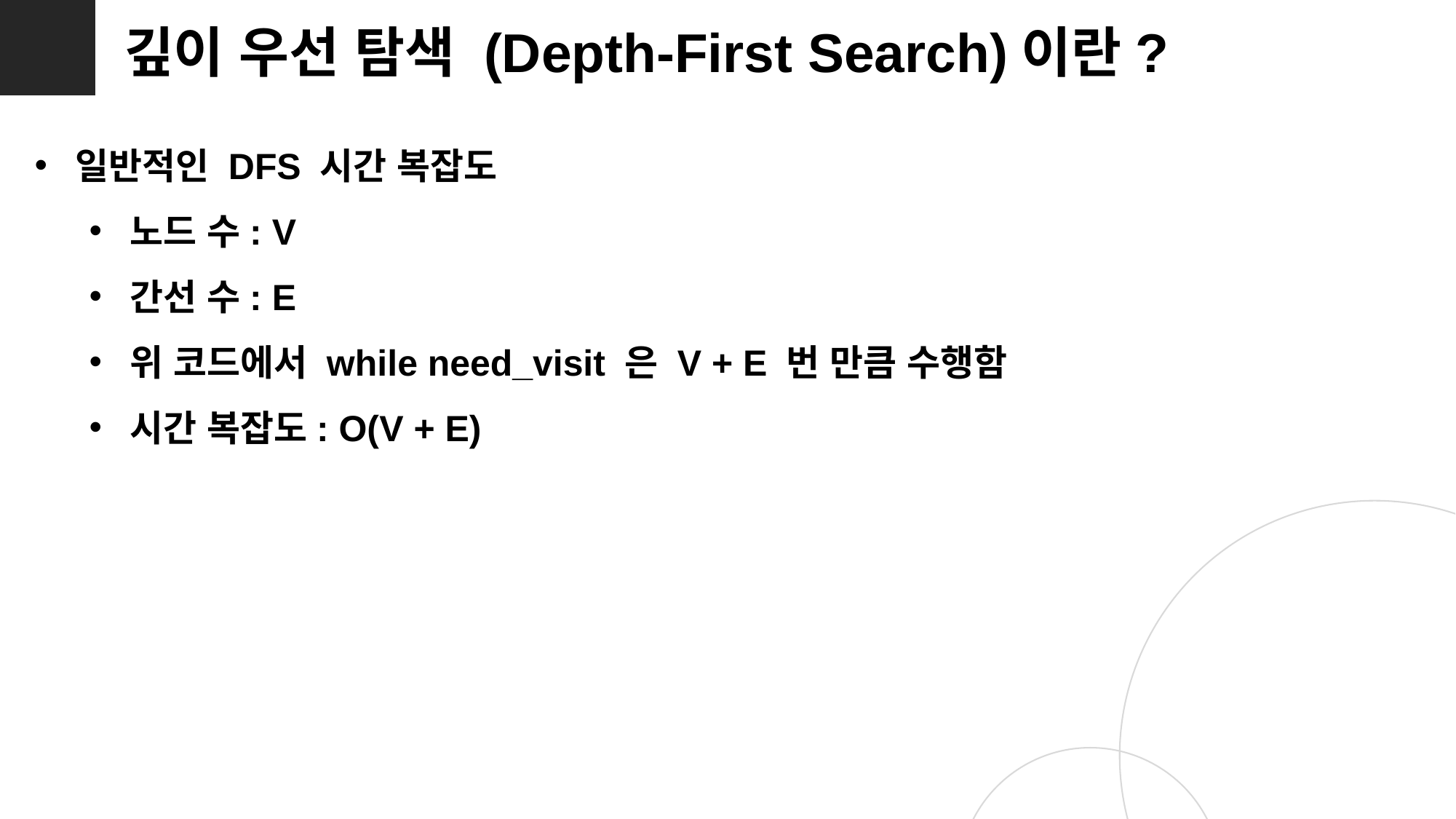

깊이 우선 탐색 (Depth-First Search)이란?
일반적인 DFS 시간 복잡도
노드 수: V
간선 수: E
위 코드에서 while need_visit 은 V + E 번 만큼 수행함
시간 복잡도: O(V + E)